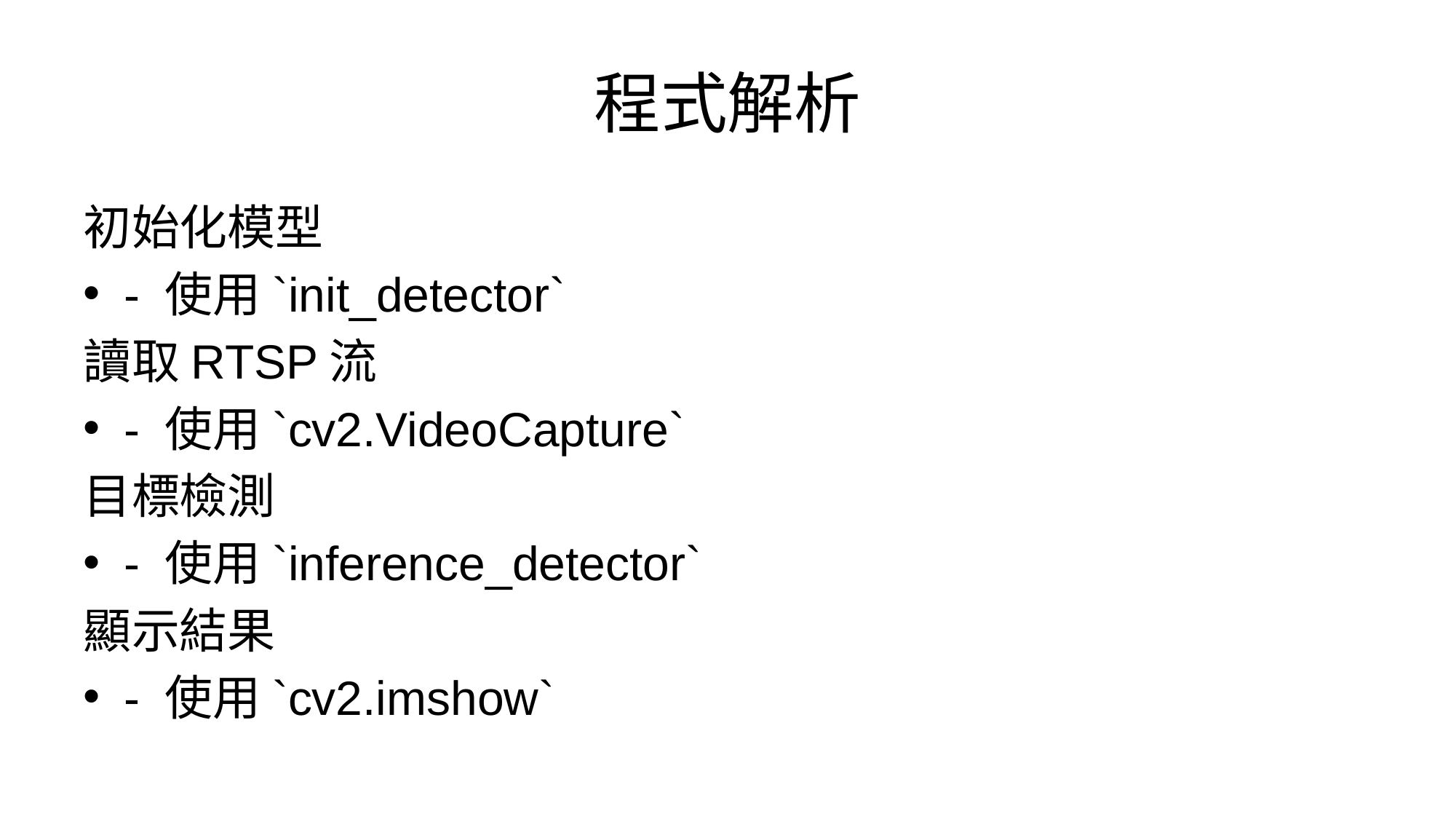

# 程式解析
初始化模型
- 使用`init_detector`
讀取RTSP流
- 使用`cv2.VideoCapture`
目標檢測
- 使用`inference_detector`
顯示結果
- 使用`cv2.imshow`